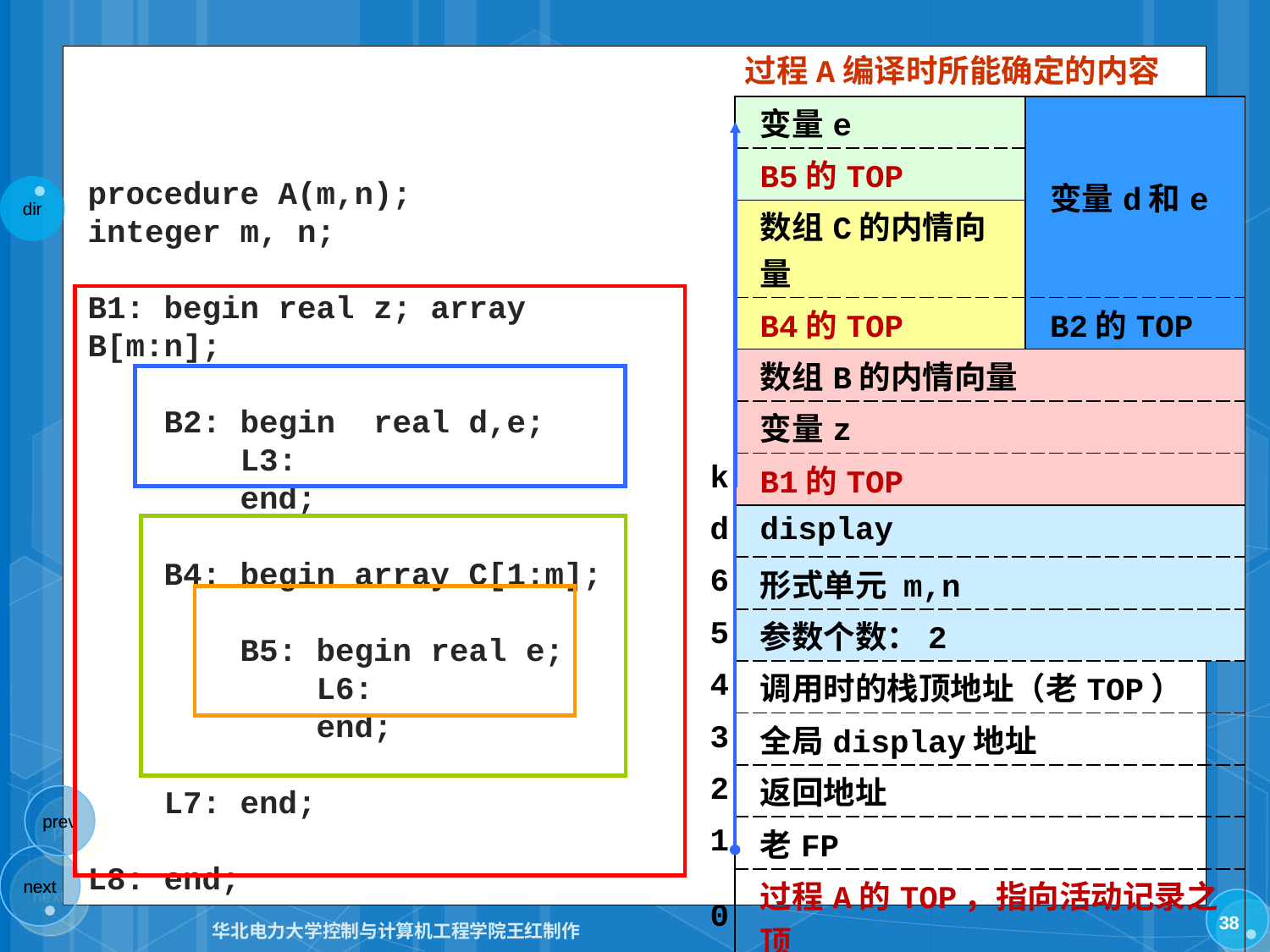

过程A编译时所能确定的内容
|  | 变量e | 变量d和e |
| --- | --- | --- |
|  | B5的TOP |  |
|  | 数组C的内情向量 |  |
|  | B4的TOP | B2的TOP |
|  | 数组B的内情向量 |  |
|  | 变量z |  |
| k | B1的TOP |  |
| d | display |  |
| 6 | 形式单元 m,n |  |
| 5 | 参数个数：2 |  |
| 4 | 调用时的栈顶地址（老TOP） |  |
| 3 | 全局display地址 |  |
| 2 | 返回地址 |  |
| 1 | 老FP |  |
| 0 | 过程A的TOP，指向活动记录之顶 |  |
procedure A(m,n);
integer m, n;

B1: begin real z; array B[m:n];

    B2: begin  real d,e;
        L3:
        end;

    B4: begin array C[1:m];

        B5: begin real e;
            L6:
            end;

    L7: end;

L8: end;

38
华北电力大学控制与计算机工程学院王红制作